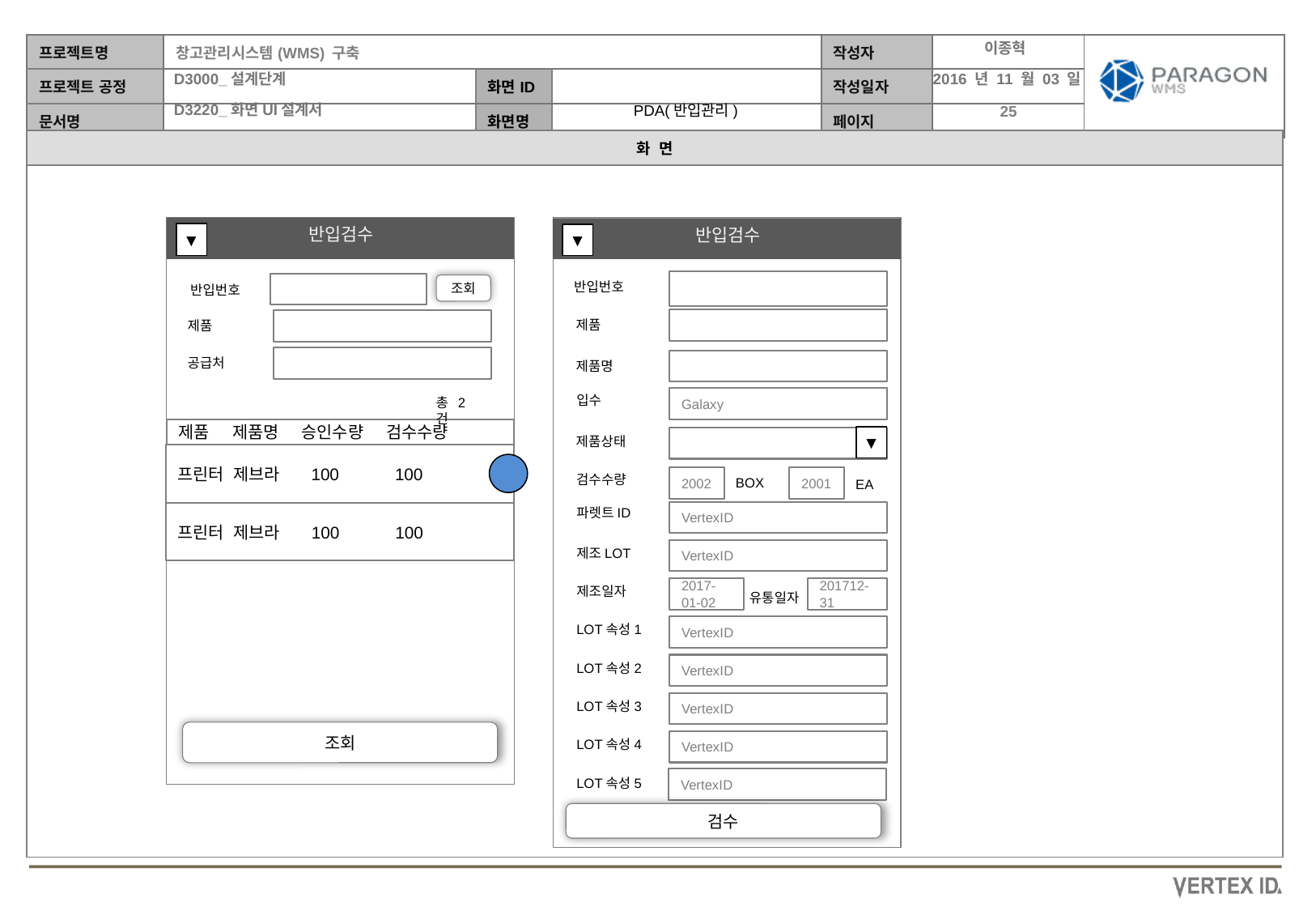

이종혁
2016 년 11 월 03 일
PDA(반입관리)

반입검수

반입검수
▼
▼

반입번호

조회
반입번호

제품
제품

공급처

제품명
입수
Galaxy
총2건
제품     제품명     승인수량     검수수량
제품상태
▼

프린터  제브라      100            100

검수수량
2002
2001
BOX
EA
파렛트ID
VertexID
프린터  제브라      100            100
제조LOT
VertexID
제조일자
2017-01-02
201712-31
유통일자
LOT속성1
VertexID
LOT속성2
VertexID
LOT속성3
VertexID
조회
LOT속성4
VertexID
VertexID
LOT속성5
검수